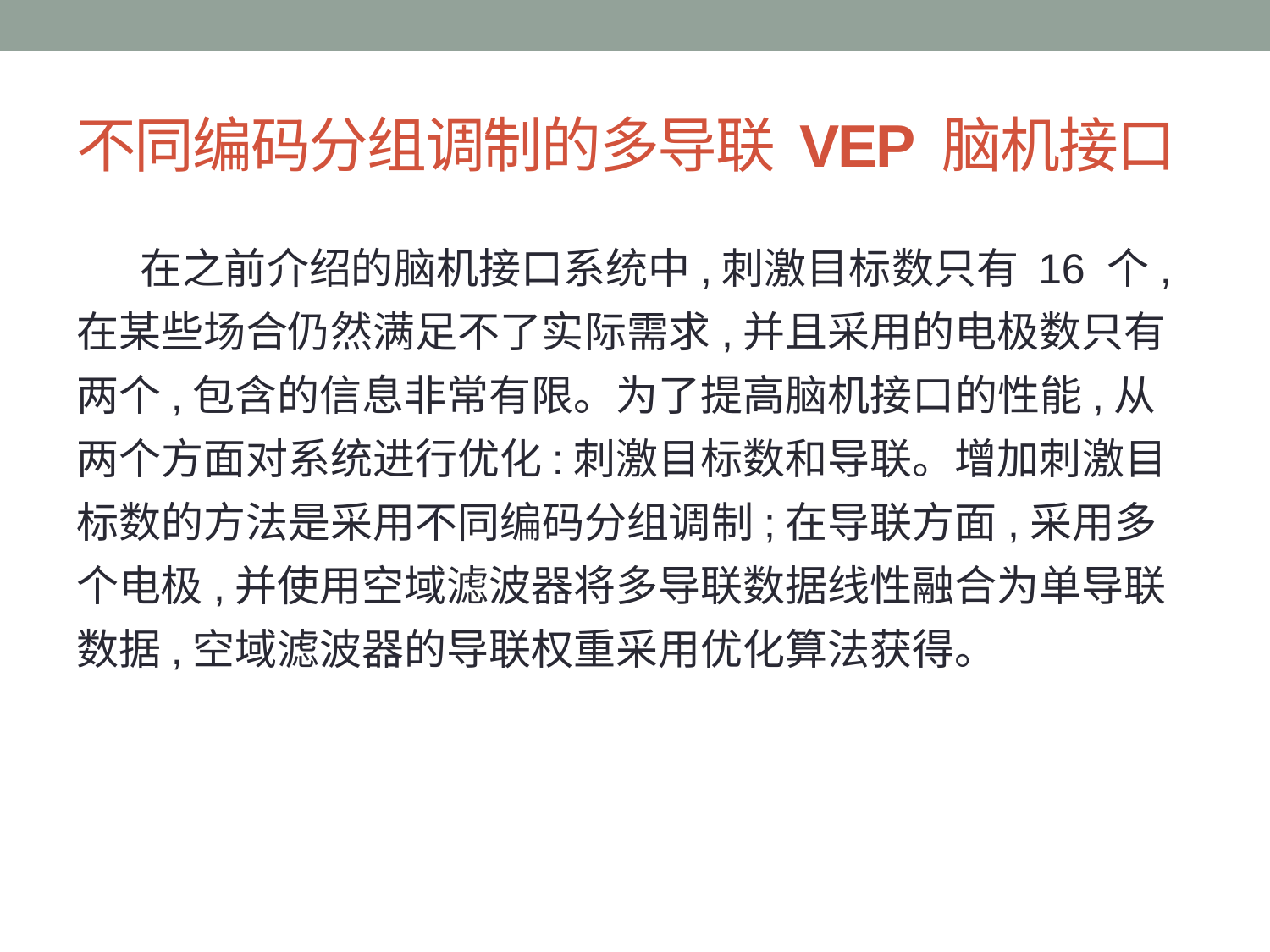

# 不同编码分组调制的多导联 VEP 脑机接口
在之前介绍的脑机接口系统中,刺激目标数只有 16 个,在某些场合仍然满足不了实际需求,并且采用的电极数只有两个,包含的信息非常有限。为了提高脑机接口的性能,从两个方面对系统进行优化:刺激目标数和导联。增加刺激目标数的方法是采用不同编码分组调制;在导联方面,采用多个电极,并使用空域滤波器将多导联数据线性融合为单导联数据,空域滤波器的导联权重采用优化算法获得。